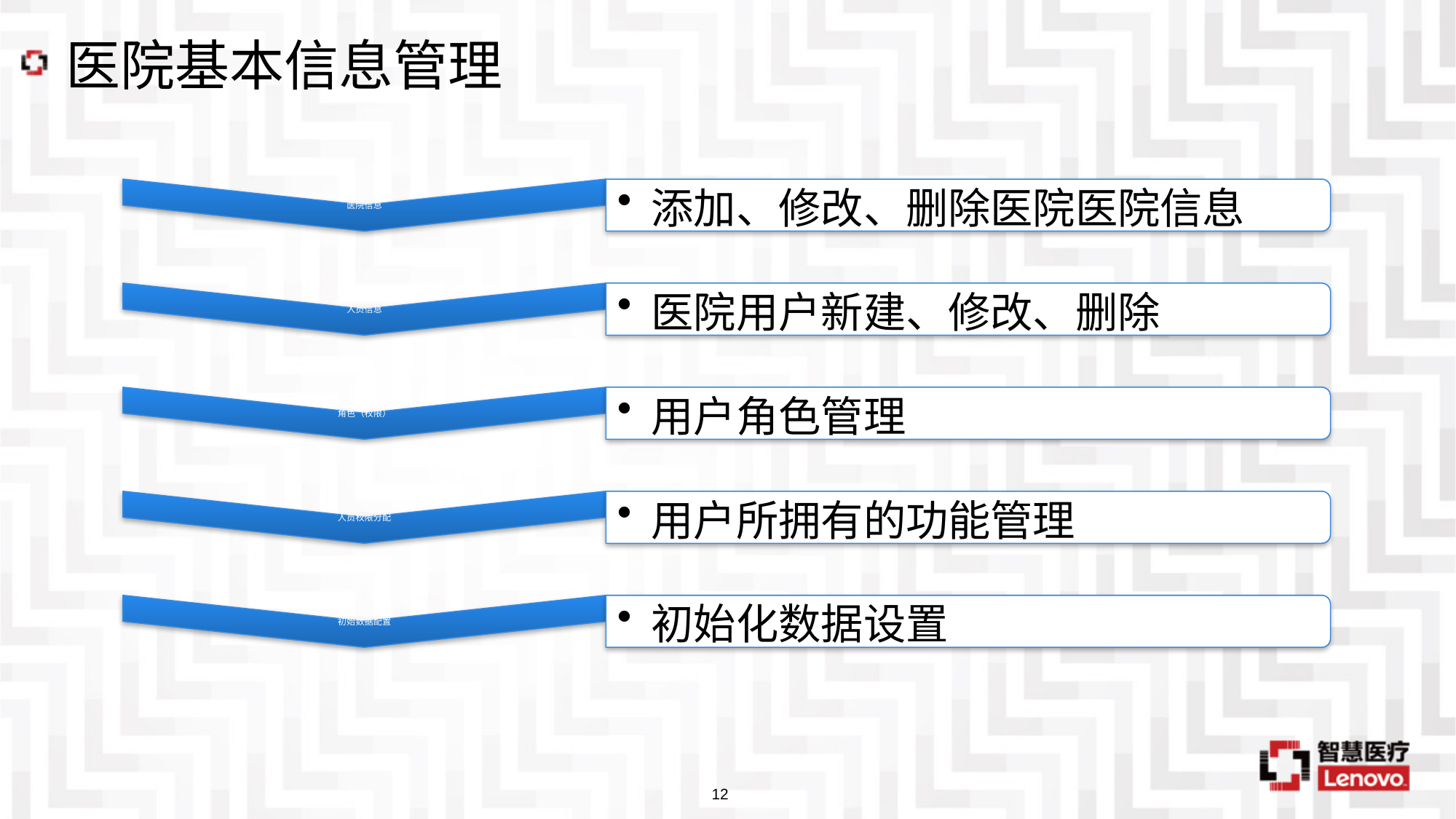

# 医院基本信息管理
医院信息
人员权限分配
初始数据配置
人员信息
角色（权限）
添加、修改、删除医院医院信息
医院用户新建、修改、删除
用户角色管理
用户所拥有的功能管理
初始化数据设置